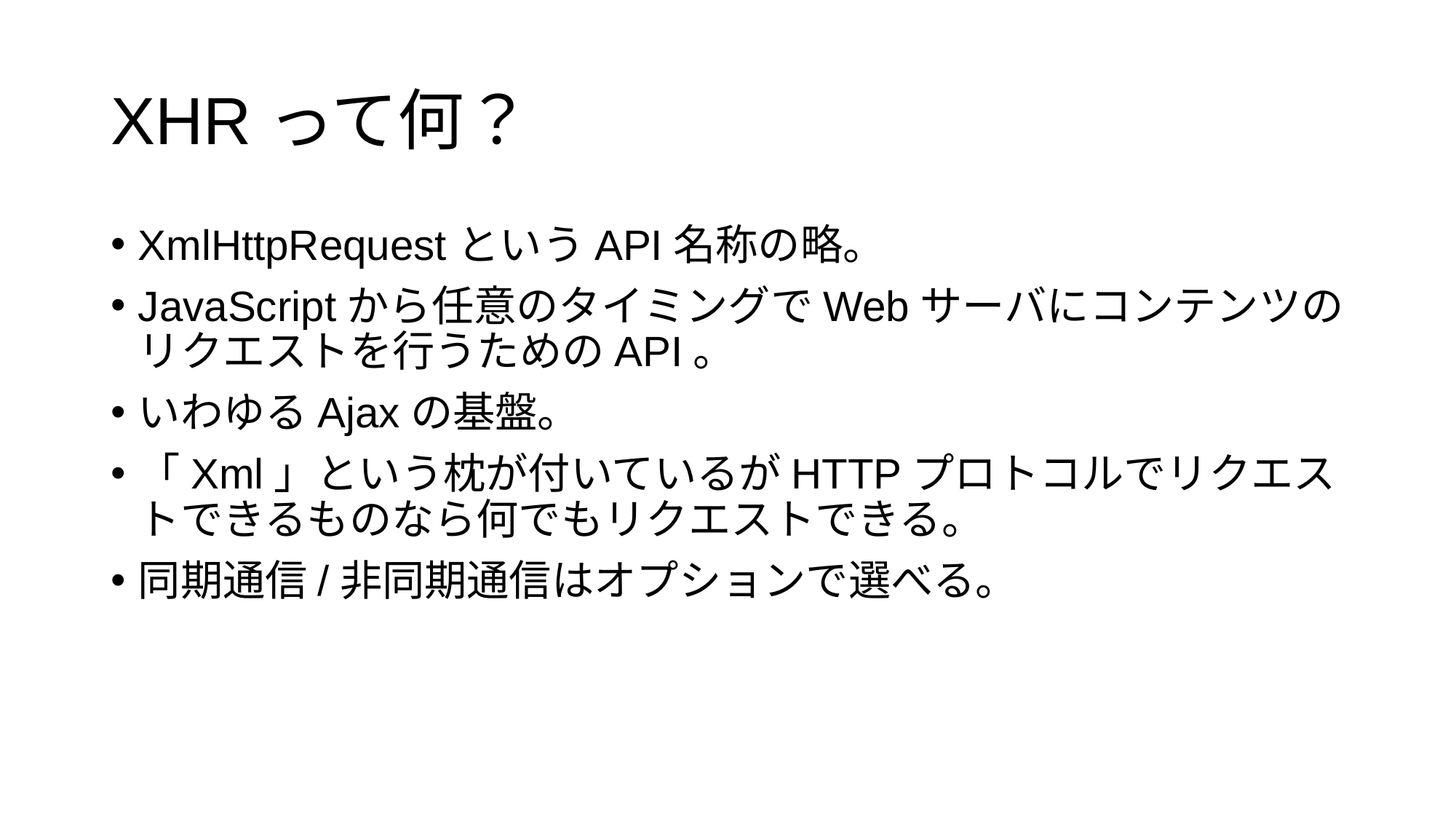

# XHRって何？
XmlHttpRequestというAPI名称の略。
JavaScriptから任意のタイミングでWebサーバにコンテンツのリクエストを行うためのAPI。
いわゆるAjaxの基盤。
「Xml」という枕が付いているがHTTPプロトコルでリクエストできるものなら何でもリクエストできる。
同期通信/非同期通信はオプションで選べる。